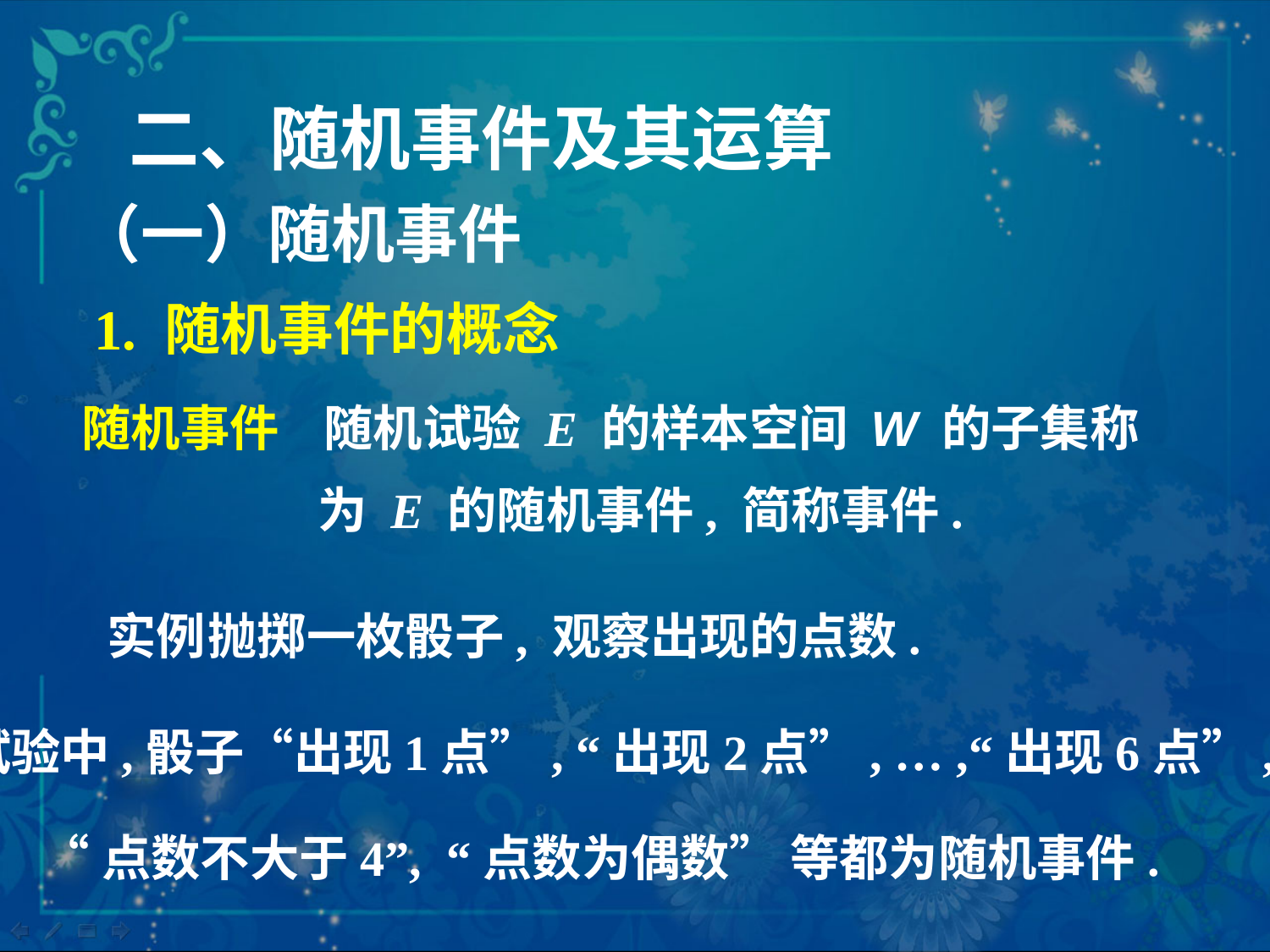

# 二、随机事件及其运算
（一）随机事件
1. 随机事件的概念
随机事件    随机试验 E 的样本空间 W 的子集称
                    为 E 的随机事件, 简称事件.
 实例
抛掷一枚骰子, 观察出现的点数.
试验中,骰子“出现1点”, “出现2点”, … ,“出现6点”,
“点数不大于4”,  “点数为偶数” 等都为随机事件.